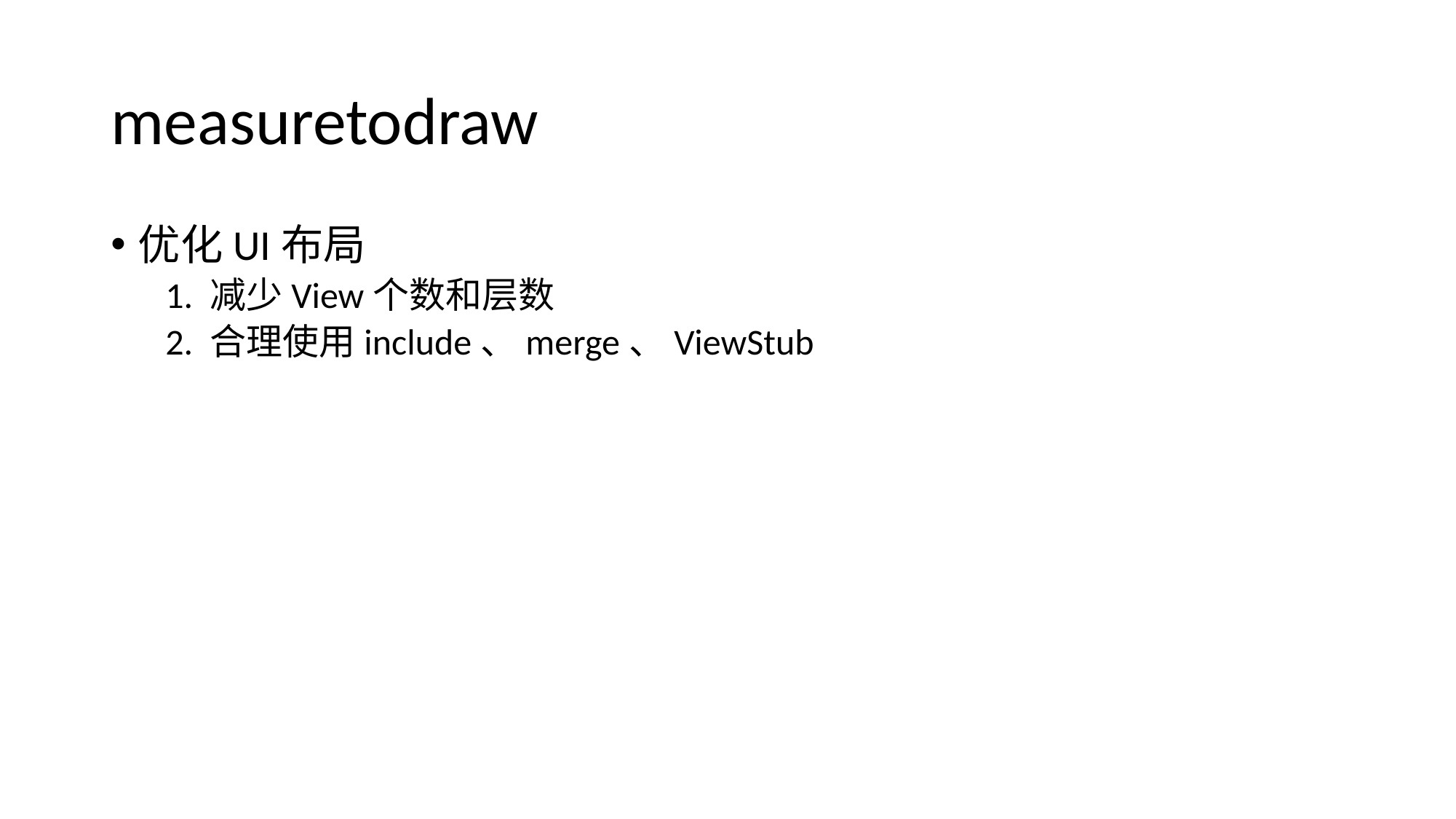

# measuretodraw
优化UI布局
1. 减少View个数和层数
2. 合理使用include、merge、ViewStub